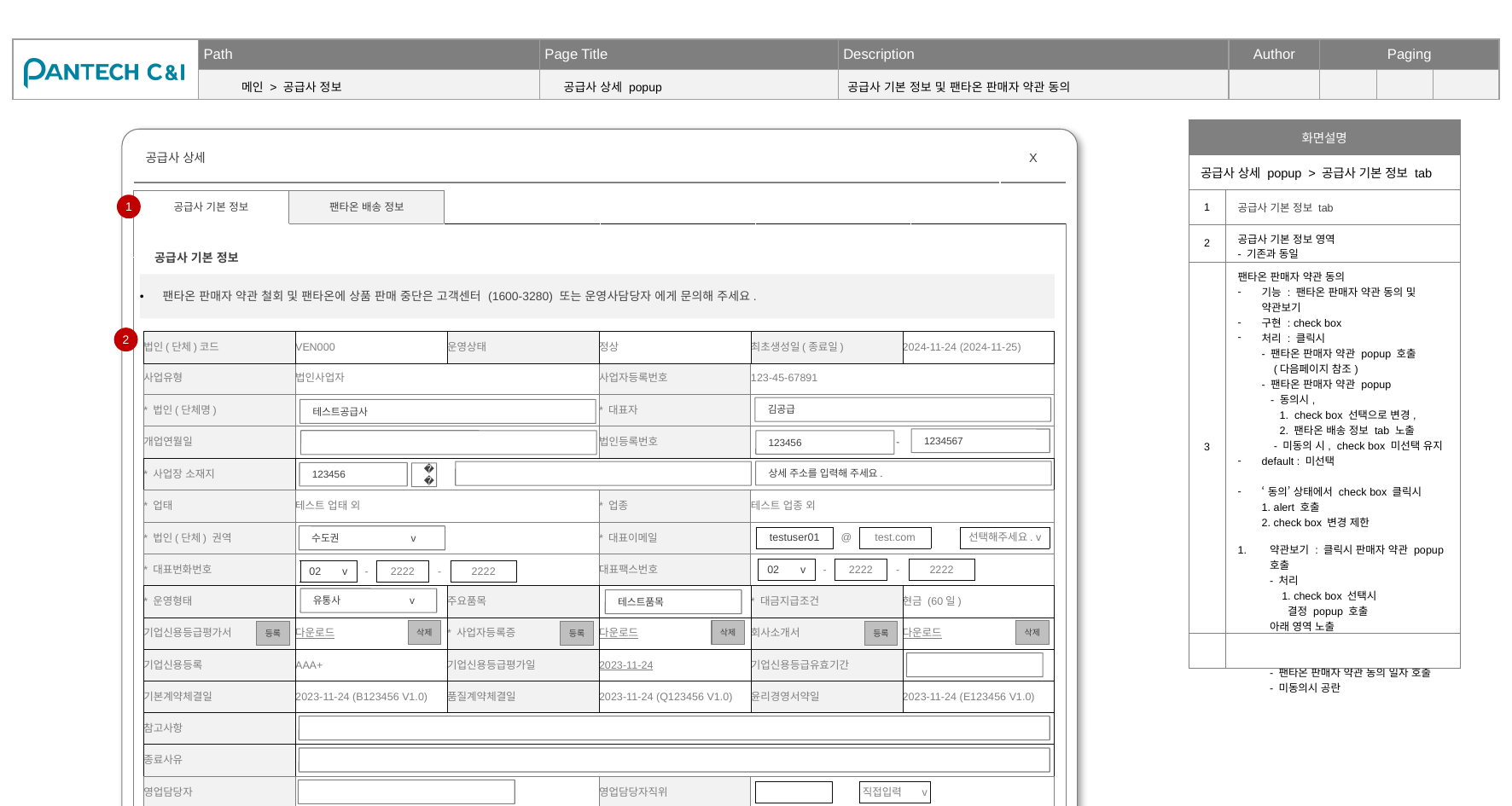

메인 > 공급사 정보
공급사 상세 popup
공급사 기본 정보 및 팬타온 판매자 약관 동의
| 화면설명 |  |
| --- | --- |
| 공급사 상세 popup > 공급사 기본 정보 tab |  |
| 1 | 공급사 기본 정보 tab |
| 2 | 공급사 기본 정보 영역 - 기존과 동일 |
| 3 | 팬타온 판매자 약관 동의 기능 : 팬타온 판매자 약관 동의 및 약관보기 구현 : check box 처리 : 클릭시 - 팬타온 판매자 약관 popup 호출 (다음페이지 참조) - 팬타온 판매자 약관 popup - 동의시, 1. check box 선택으로 변경, 2. 팬타온 배송 정보 tab 노출 - 미동의 시, check box 미선택 유지 default : 미선택 ‘동의’ 상태에서 check box 클릭시 1. alert 호출 2. check box 변경 제한 약관보기 : 클릭시 판매자 약관 popup 호출 - 처리 1. check box 선택시 결정 popup 호출 아래 영역 노출 - 팬타온 배송정보 영역 노출 팬타온 약관 동의일 - 팬타온 판매자 약관 동의 일자 호출 - 미동의시 공란 |
|  |  |

| 공급사 상세 | X |
| --- | --- |
| 공급사 기본 정보 | 팬타온 배송 정보 |  |  |  |  |
| --- | --- | --- | --- | --- | --- |
|  |  |  |  |  |  |
1
공급사 기본 정보
|  |
| --- |
팬타온 판매자 약관 철회 및 팬타온에 상품 판매 중단은 고객센터 (1600-3280) 또는 운영사담당자 에게 문의해 주세요.
2
| 법인(단체)코드 | VEN000 | 운영상태 | 정상 | 최초생성일(종료일) | 2024-11-24 (2024-11-25) |
| --- | --- | --- | --- | --- | --- |
| 사업유형 | 법인사업자 |  | 사업자등록번호 | 123-45-67891 |  |
| --- | --- | --- | --- | --- | --- |
| \* 법인(단체명) |  |  | \* 대표자 |  |  |
| 개업연월일 |  |  | 법인등록번호 |  |  |
김공급
테스트공급사
1234567

123456
-
| \* 사업장 소재지 |  |  |  |  |  |
| --- | --- | --- | --- | --- | --- |
상세 주소를 입력해 주세요.

123456
🔍
| \* 업태 | 테스트 업태 외 |  | \* 업종 | 테스트 업종 외 |  |
| --- | --- | --- | --- | --- | --- |
| \* 법인(단체) 권역 |  |  | \* 대표이메일 |  |  |
| \* 대표번화번호 |  |  | 대표팩스번호 |  |  |
수도권                         v
| testuser01 | @ | test.com |  | 선택해주세요. v |
| --- | --- | --- | --- | --- |
| 02 v | - | 2222 | - | 2222 |
| --- | --- | --- | --- | --- |
| 02 v | - | 2222 | - | 2222 |
| --- | --- | --- | --- | --- |
| \* 운영형태 |  | 주요품목 |  | \* 대금지급조건 | 현금 (60일) |
| --- | --- | --- | --- | --- | --- |
| 기업신용등급평가서 | 다운로드 | \* 사업자등록증 | 다운로드 | 회사소개서 | 다운로드 |
| 기업신용등록 | AAA+ | 기업신용등급평가일 | 2023-11-24 | 기업신용등급유효기간 |  |
| 기본계약체결일 | 2023-11-24 (B123456 V1.0) | 품질계약체결일 | 2023-11-24 (Q123456 V1.0) | 윤리경영서약일 | 2023-11-24 (E123456 V1.0) |
유통사                        v
테스트품목
삭제
삭제
삭제
등록
등록
등록

| 참고사항 |  |  |  |  |  |
| --- | --- | --- | --- | --- | --- |
| 종료사유 |  |  |  |  |  |

| 영업담당자 |  |  | 영업담당자직위 |  |  |
| --- | --- | --- | --- | --- | --- |
| 영업담당자연락처 |  |  | 영업담당자이메일 |  |  |
| \* 회계담당자 |  |  | 회계담당자직위 |  |  |
| \* 회계담당자연락처 |  |  | 회계담당자이메일 |  |  |
| 세금계산서담당자 |  |  | 세금계산서담당연락처 |  |  |
| 팬타온 판매자 약관 동의 | ☑️ 팬타온 판매자 약관 확인 및 동의 | 약관보기 | 팬타온 판매자 약관 동의일 | 2024-11-25 |  |

|  |  | 직접입력 v |
| --- | --- | --- |
| 02 v | - | 2222 | - | 2222 |
| --- | --- | --- | --- | --- |
| testuser01 | @ | test.com |  | 선택해주세요. v |
| --- | --- | --- | --- | --- |
김회계
|  |  | 직접입력 v |
| --- | --- | --- |
| 02 v | - | 2222 | - | 2222 |
| --- | --- | --- | --- | --- |
| testuser01 | @ | test.com |  | 선택해주세요. v |
| --- | --- | --- | --- | --- |

| 02 v | - | 2222 | - | 2222 |
| --- | --- | --- | --- | --- |

3
저장
취소

저장 하시겠습니까?
저장 되었습니다.
예
아니오
닫기